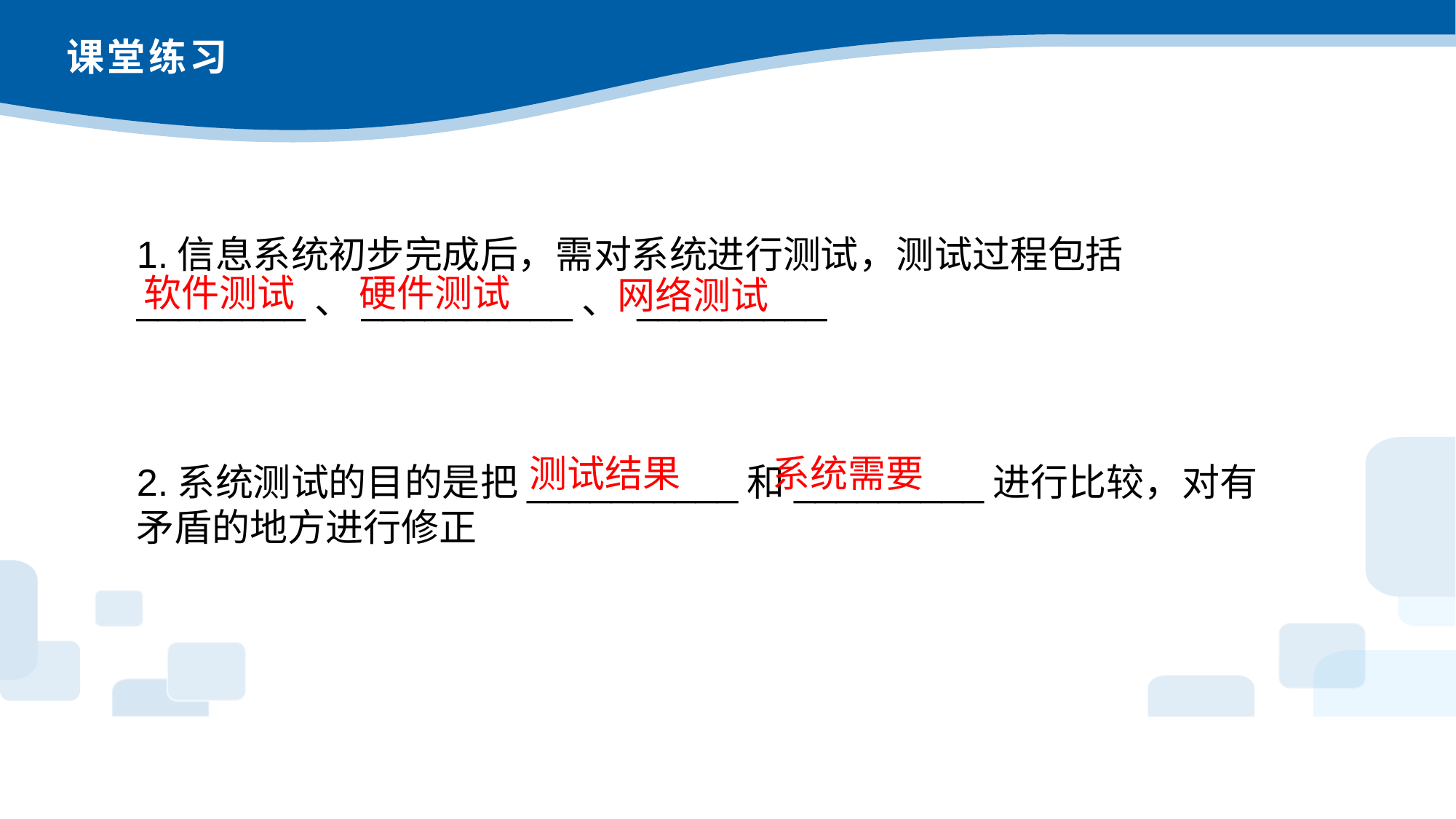

# 课堂练习

1.信息系统初步完成后，需对系统进行测试，测试过程包括________、__________、 _________

2.系统测试的目的是把__________和_________进行比较，对有矛盾的地方进行修正
软件测试
硬件测试
网络测试
测试结果
系统需要